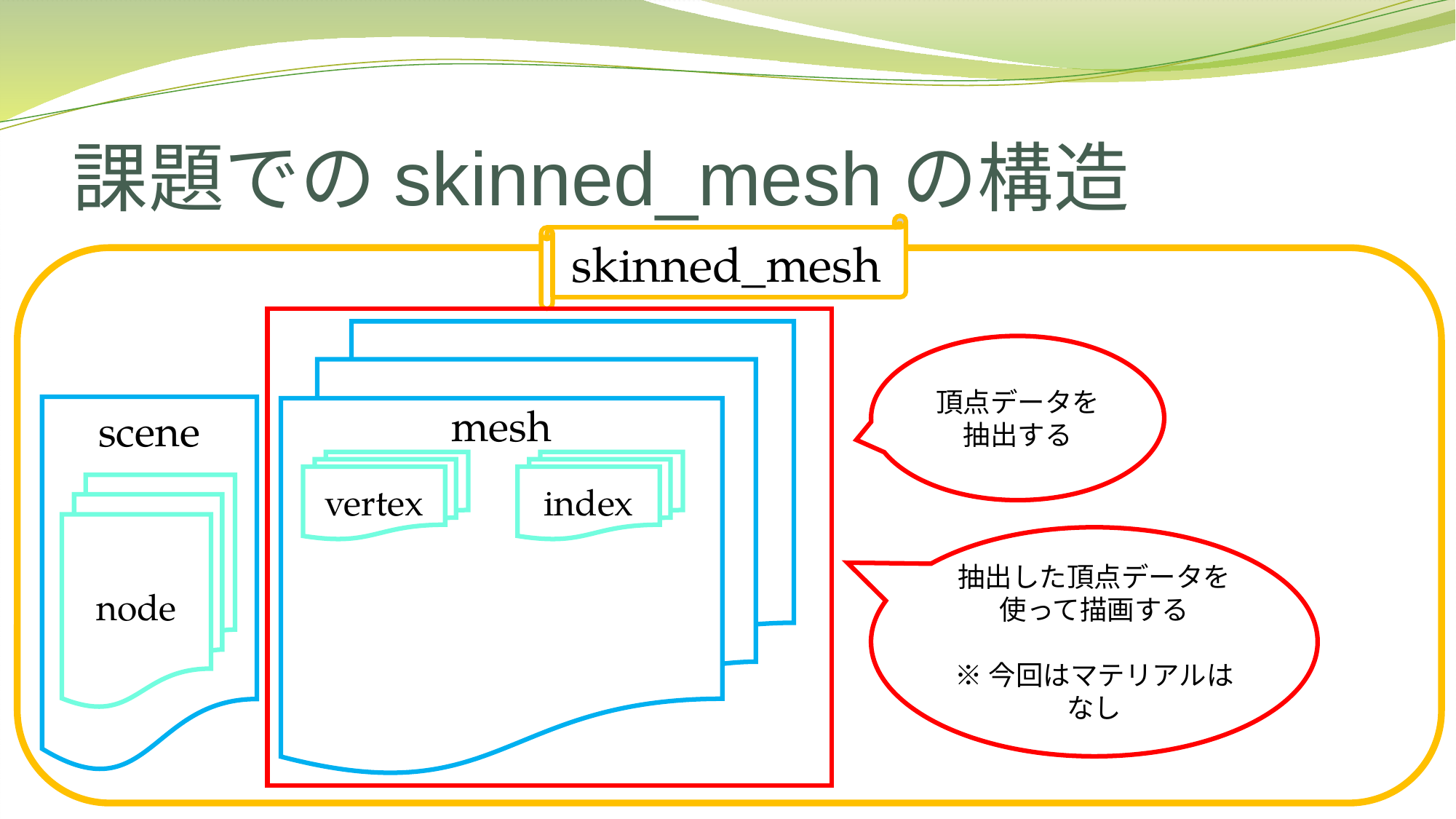

# 課題でのskinned_meshの構造
skinned_mesh

mesh

頂点データを
抽出する
scene

vertex
index
node
抽出した頂点データを
使って描画する

※今回はマテリアルはなし